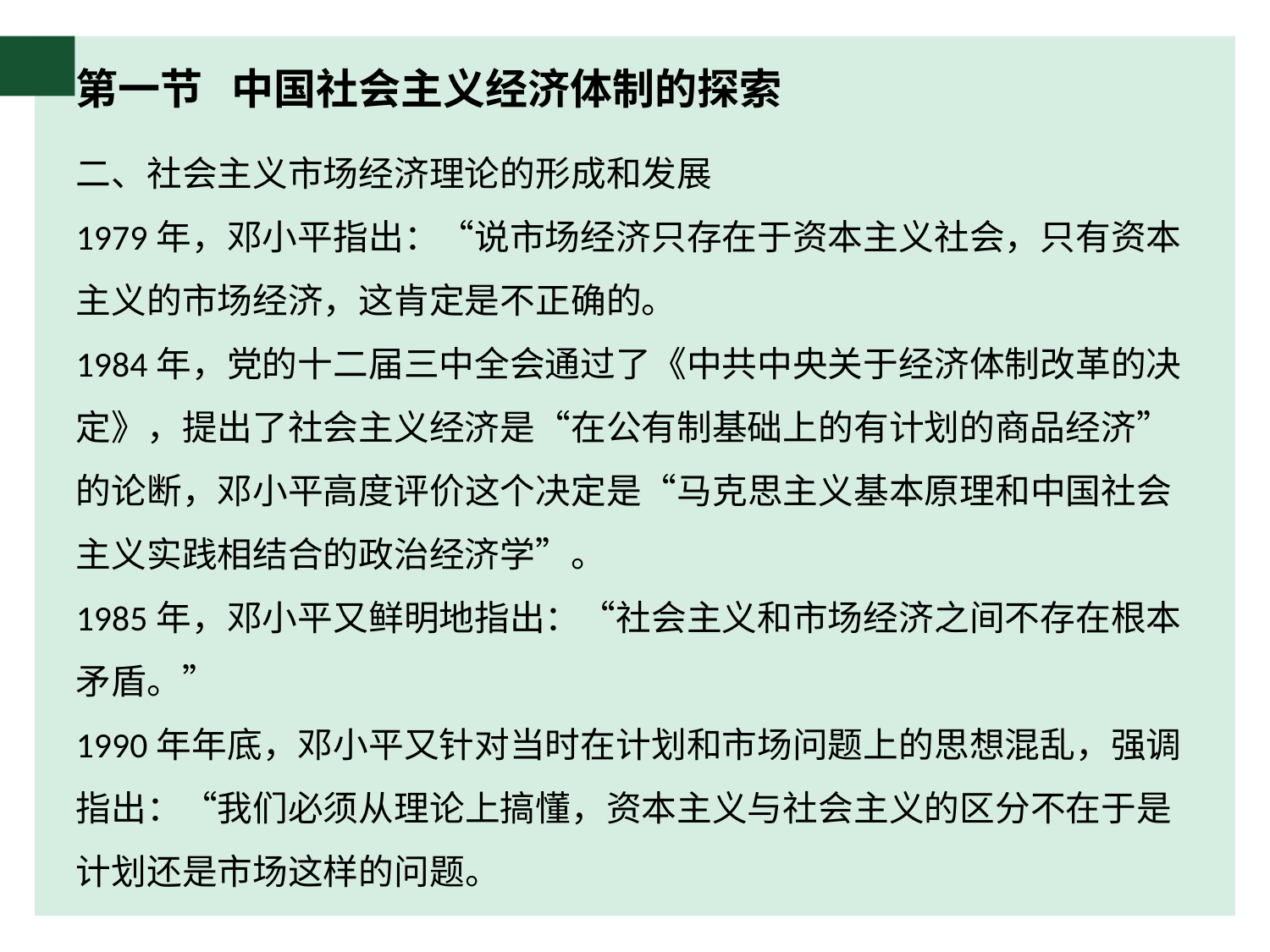

# 第一节   中国社会主义经济体制的探索
二、社会主义市场经济理论的形成和发展
1979年，邓小平指出：“说市场经济只存在于资本主义社会，只有资本主义的市场经济，这肯定是不正确的。
1984年，党的十二届三中全会通过了《中共中央关于经济体制改革的决定》，提出了社会主义经济是“在公有制基础上的有计划的商品经济”的论断，邓小平高度评价这个决定是“马克思主义基本原理和中国社会主义实践相结合的政治经济学”。
1985年，邓小平又鲜明地指出：“社会主义和市场经济之间不存在根本矛盾。”
1990年年底，邓小平又针对当时在计划和市场问题上的思想混乱，强调指出：“我们必须从理论上搞懂，资本主义与社会主义的区分不在于是计划还是市场这样的问题。